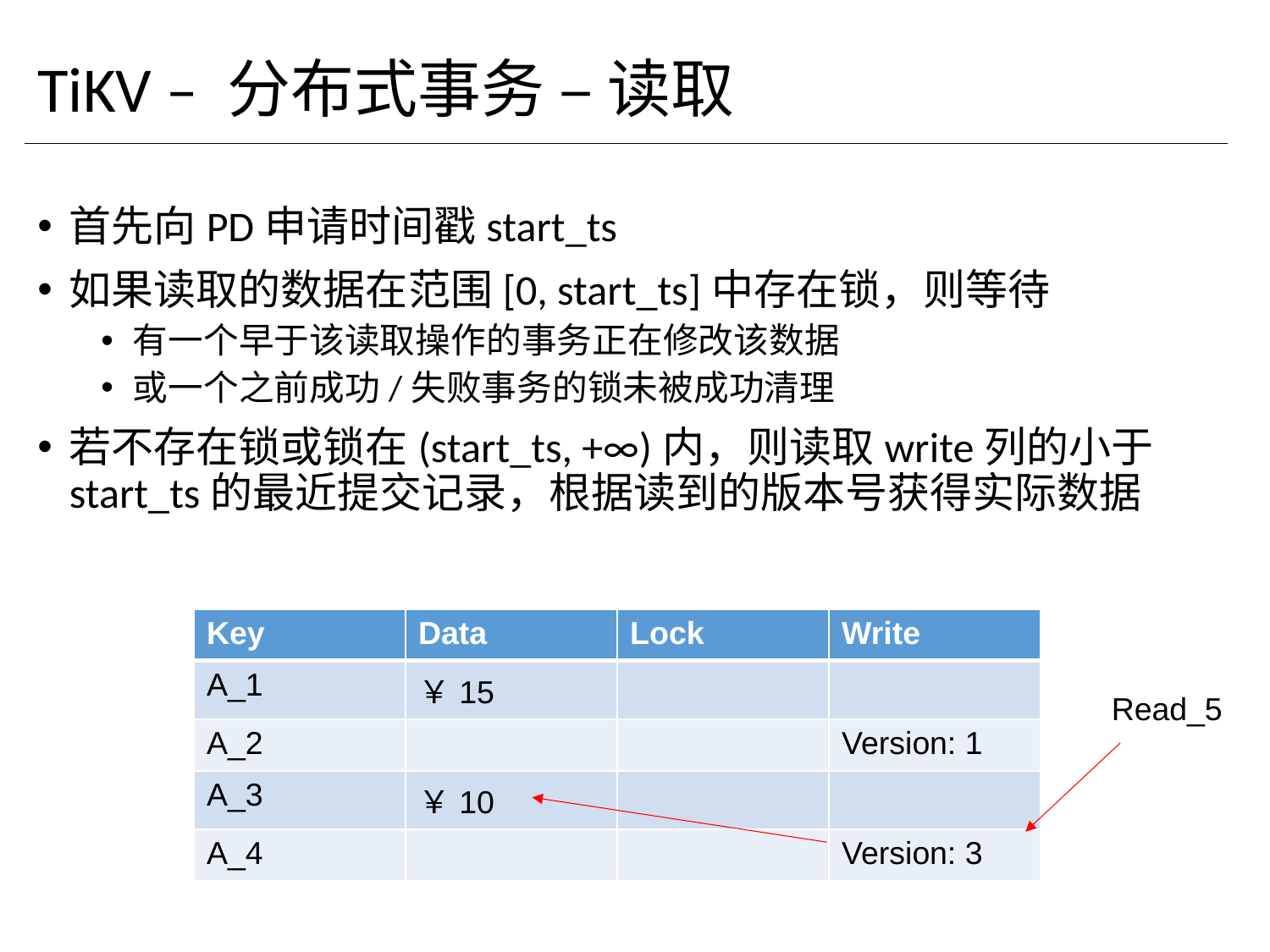

# TiKV – 分布式事务 – 读取
首先向PD申请时间戳start_ts
如果读取的数据在范围[0, start_ts]中存在锁，则等待
有一个早于该读取操作的事务正在修改该数据
或一个之前成功/失败事务的锁未被成功清理
若不存在锁或锁在(start_ts, +∞)内，则读取write列的小于start_ts的最近提交记录，根据读到的版本号获得实际数据
| Key | Data | Lock | Write |
| --- | --- | --- | --- |
| A\_1 | ￥15 |  |  |
| A\_2 |  |  | Version: 1 |
| A\_3 | ￥10 |  |  |
| A\_4 |  |  | Version: 3 |
Read_5